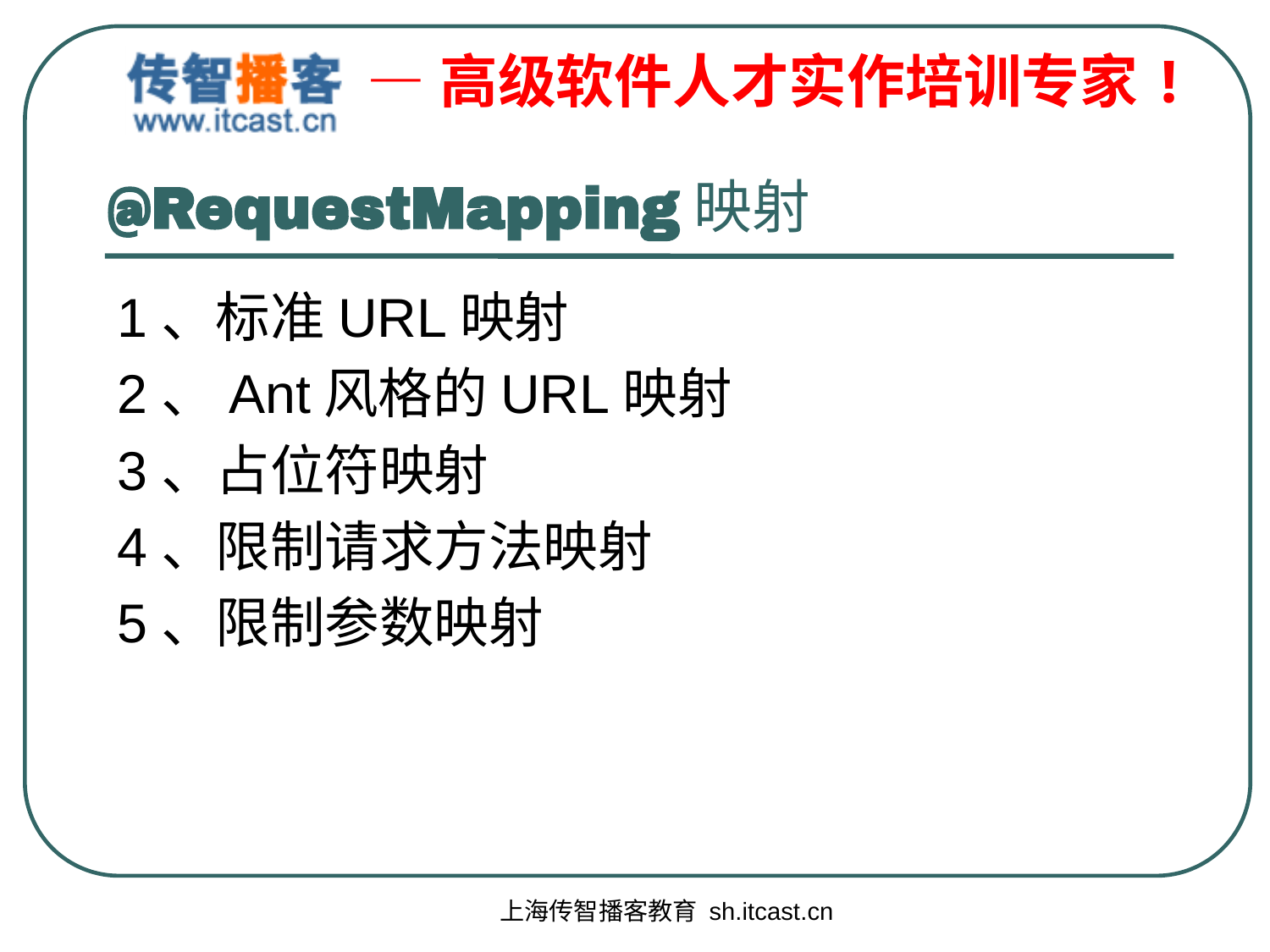

# @RequestMapping映射
1、标准URL映射
2、Ant风格的URL映射
3、占位符映射
4、限制请求方法映射
5、限制参数映射
上海传智播客教育 sh.itcast.cn